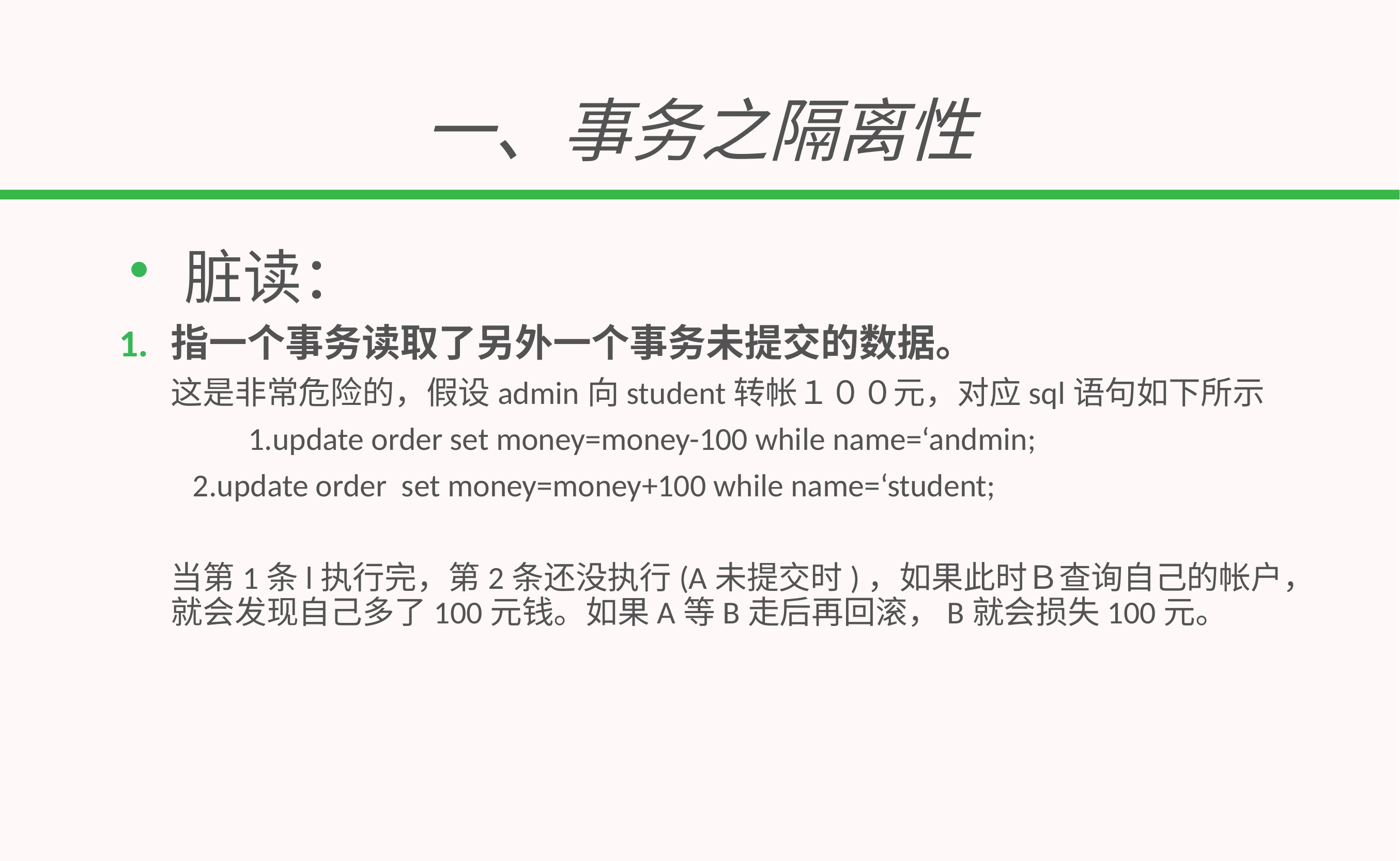

# 一、事务之隔离性
脏读：
指一个事务读取了另外一个事务未提交的数据。
	这是非常危险的，假设admin向student转帐１００元，对应sql语句如下所示
		1.update order set money=money-100 while name=‘andmin;
	   2.update order  set money=money+100 while name=‘student;

	当第1条l执行完，第2条还没执行(A未提交时)，如果此时Ｂ查询自己的帐户，就会发现自己多了100元钱。如果A等B走后再回滚，B就会损失100元。